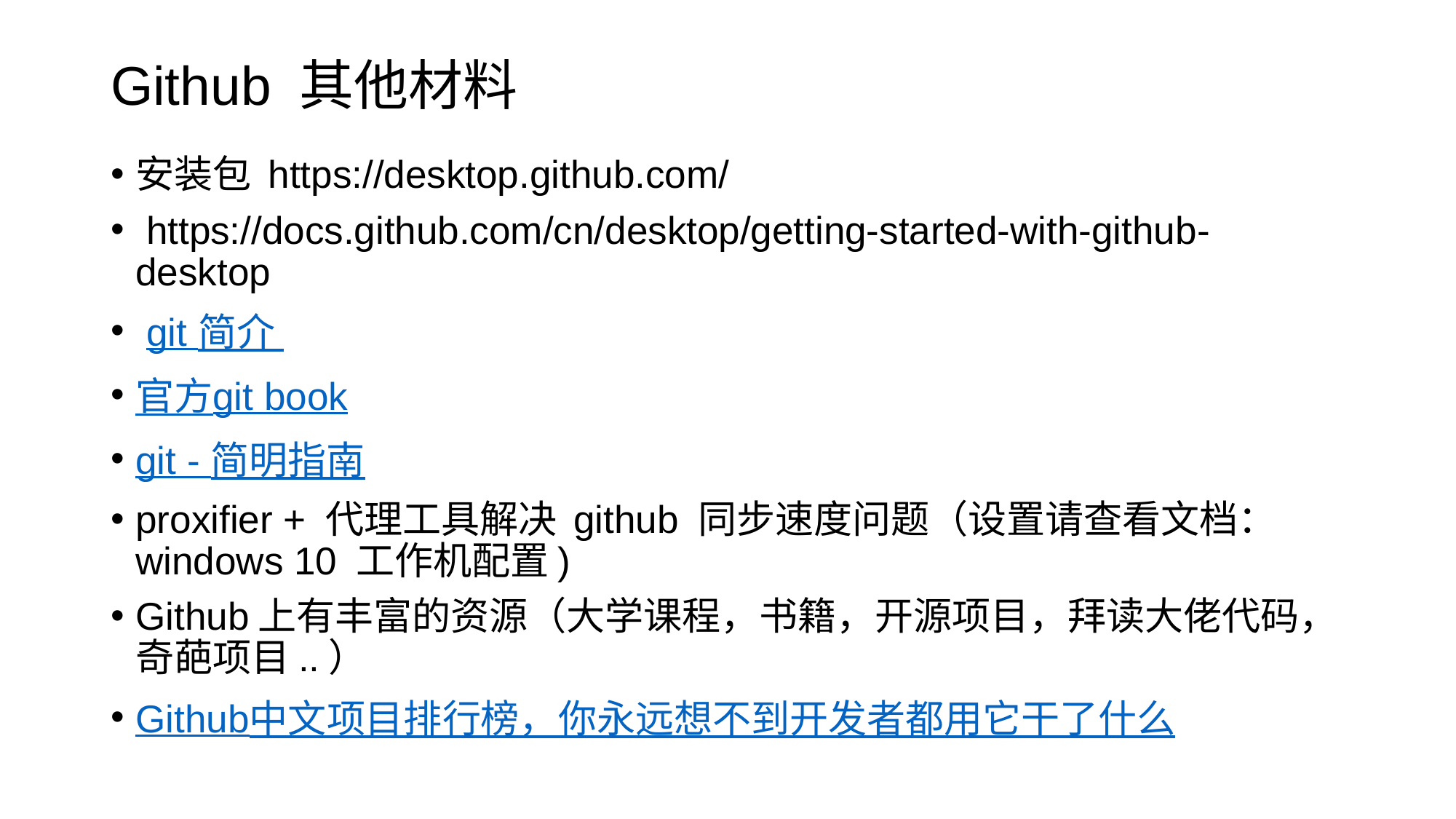

Github 其他材料
安装包 https://desktop.github.com/
 https://docs.github.com/cn/desktop/getting-started-with-github-desktop
 git 简介
官方git book
git - 简明指南
proxifier + 代理工具解决 github 同步速度问题（设置请查看文档：windows 10 工作机配置)
Github上有丰富的资源（大学课程，书籍，开源项目，拜读大佬代码，奇葩项目..）
Github中文项目排行榜，你永远想不到开发者都用它干了什么